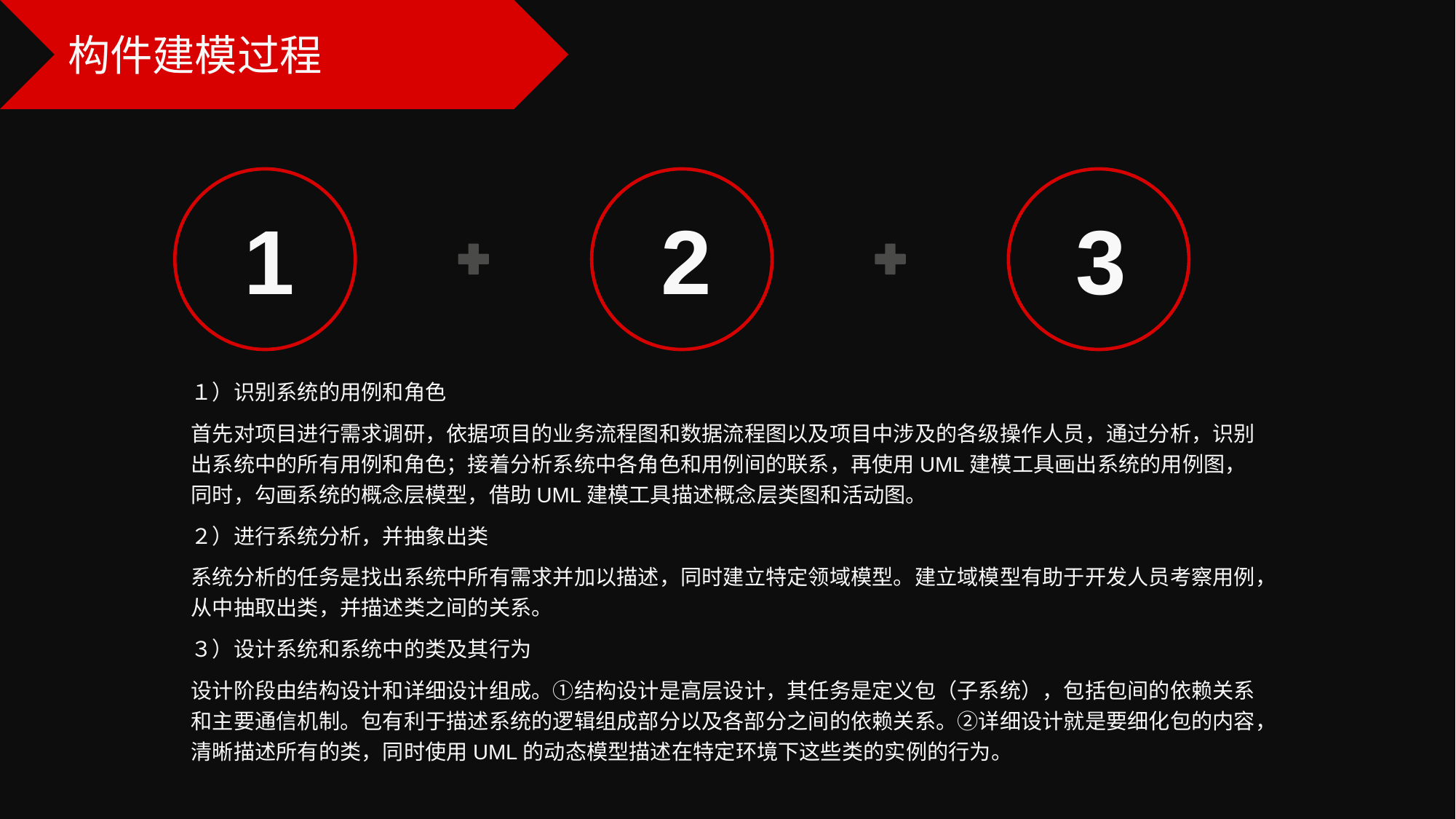

构件建模过程

 2
 3
 1

１）识别系统的用例和角色
首先对项目进行需求调研，依据项目的业务流程图和数据流程图以及项目中涉及的各级操作人员，通过分析，识别出系统中的所有用例和角色；接着分析系统中各角色和用例间的联系，再使用UML建模工具画出系统的用例图，同时，勾画系统的概念层模型，借助UML建模工具描述概念层类图和活动图。
２）进行系统分析，并抽象出类
系统分析的任务是找出系统中所有需求并加以描述，同时建立特定领域模型。建立域模型有助于开发人员考察用例，从中抽取出类，并描述类之间的关系。
３）设计系统和系统中的类及其行为
设计阶段由结构设计和详细设计组成。①结构设计是高层设计，其任务是定义包（子系统），包括包间的依赖关系和主要通信机制。包有利于描述系统的逻辑组成部分以及各部分之间的依赖关系。②详细设计就是要细化包的内容，清晰描述所有的类，同时使用UML的动态模型描述在特定环境下这些类的实例的行为。